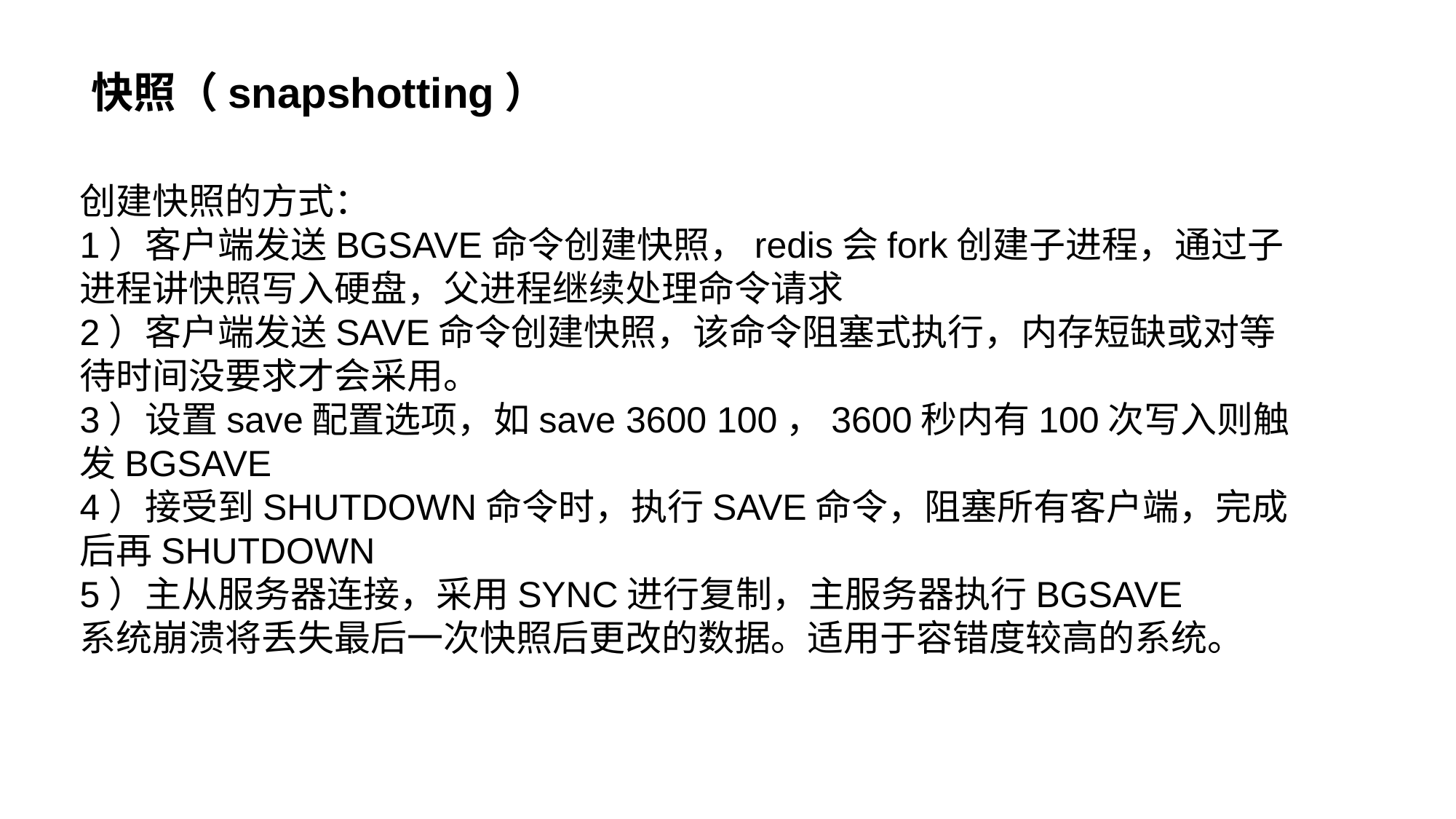

# 快照（snapshotting）
创建快照的方式：
1）客户端发送BGSAVE命令创建快照，redis会fork创建子进程，通过子进程讲快照写入硬盘，父进程继续处理命令请求
2）客户端发送SAVE命令创建快照，该命令阻塞式执行，内存短缺或对等待时间没要求才会采用。
3）设置save配置选项，如save 3600 100，3600秒内有100次写入则触发BGSAVE
4）接受到SHUTDOWN命令时，执行SAVE命令，阻塞所有客户端，完成后再SHUTDOWN
5）主从服务器连接，采用SYNC进行复制，主服务器执行BGSAVE
系统崩溃将丢失最后一次快照后更改的数据。适用于容错度较高的系统。